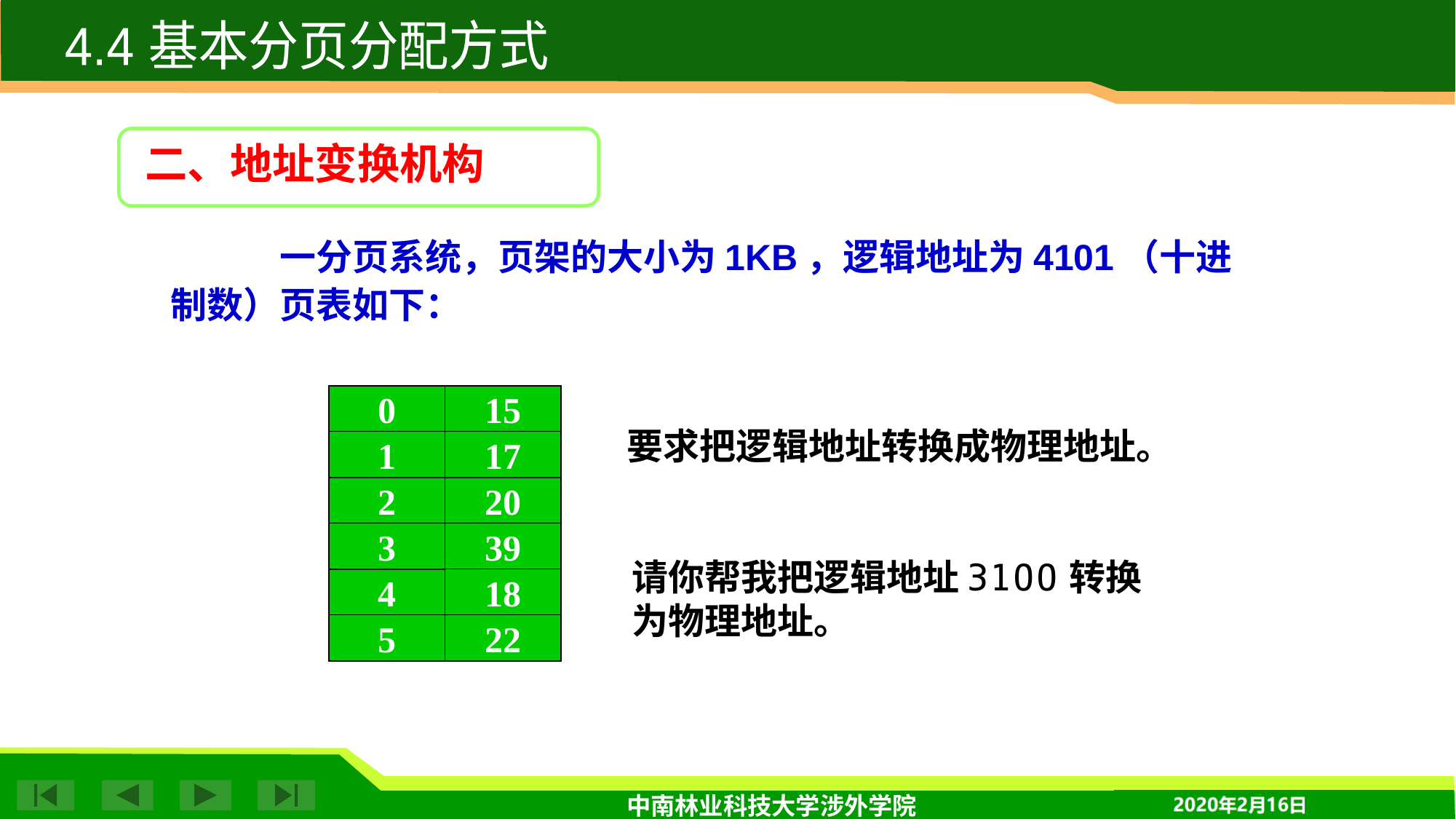

4.4 基本分页分配方式

二、地址变换机构
		一分页系统，页架的大小为1KB，逻辑地址为4101（十进制数）页表如下：

0
15
1
17
2
20
3
39
18
4
5
22
要求把逻辑地址转换成物理地址。
请你帮我把逻辑地址3100转换为物理地址。